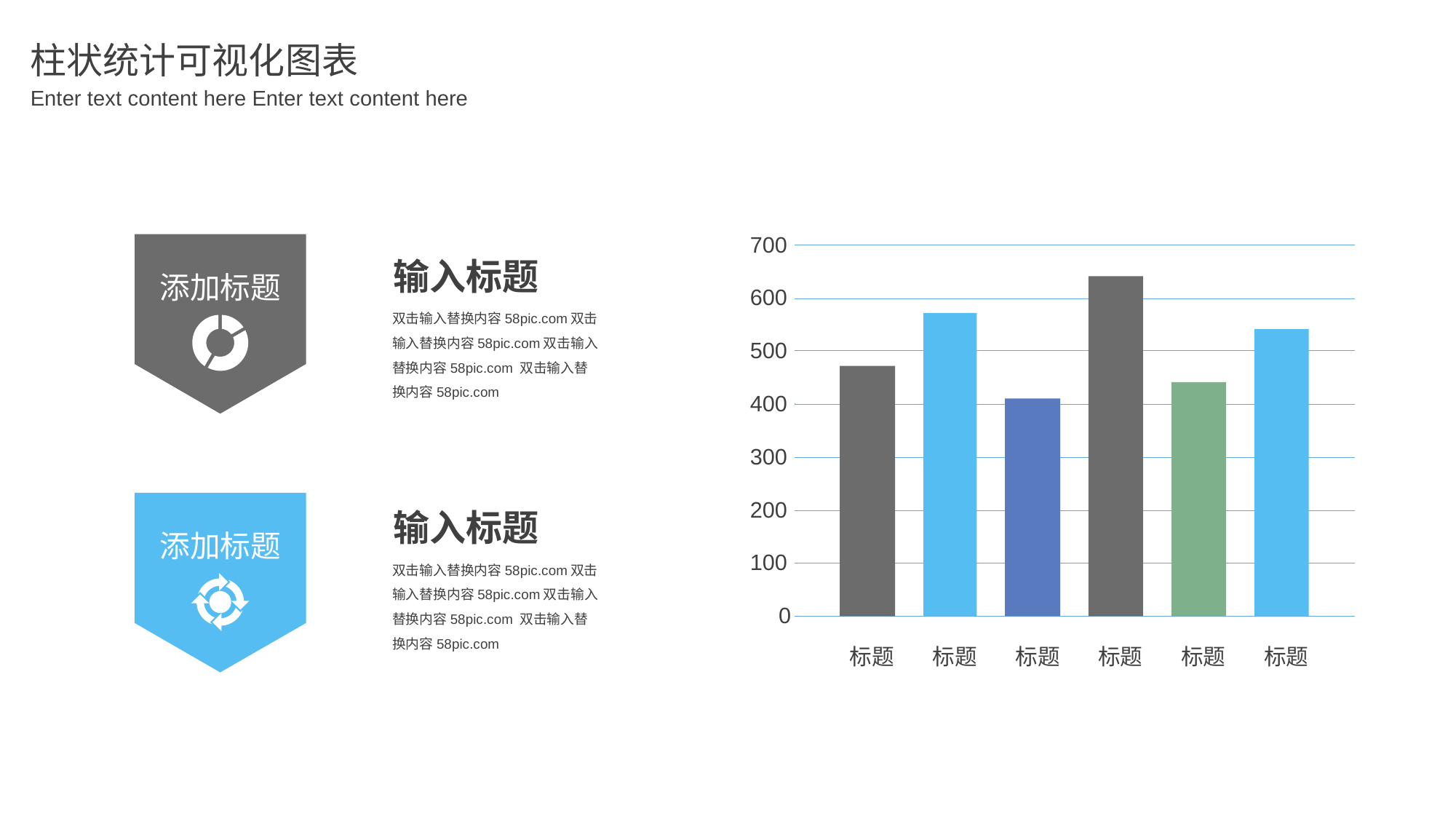

柱状统计可视化图表
Enter text content here Enter text content here
700
添加标题

输入标题
双击输入替换内容58pic.com双击输入替换内容58pic.com双击输入替换内容58pic.com 双击输入替换内容58pic.com
600

500

400

300

200
添加标题
输入标题
双击输入替换内容58pic.com双击输入替换内容58pic.com双击输入替换内容58pic.com 双击输入替换内容58pic.com

100

0

标题
标题
标题
标题
标题
标题